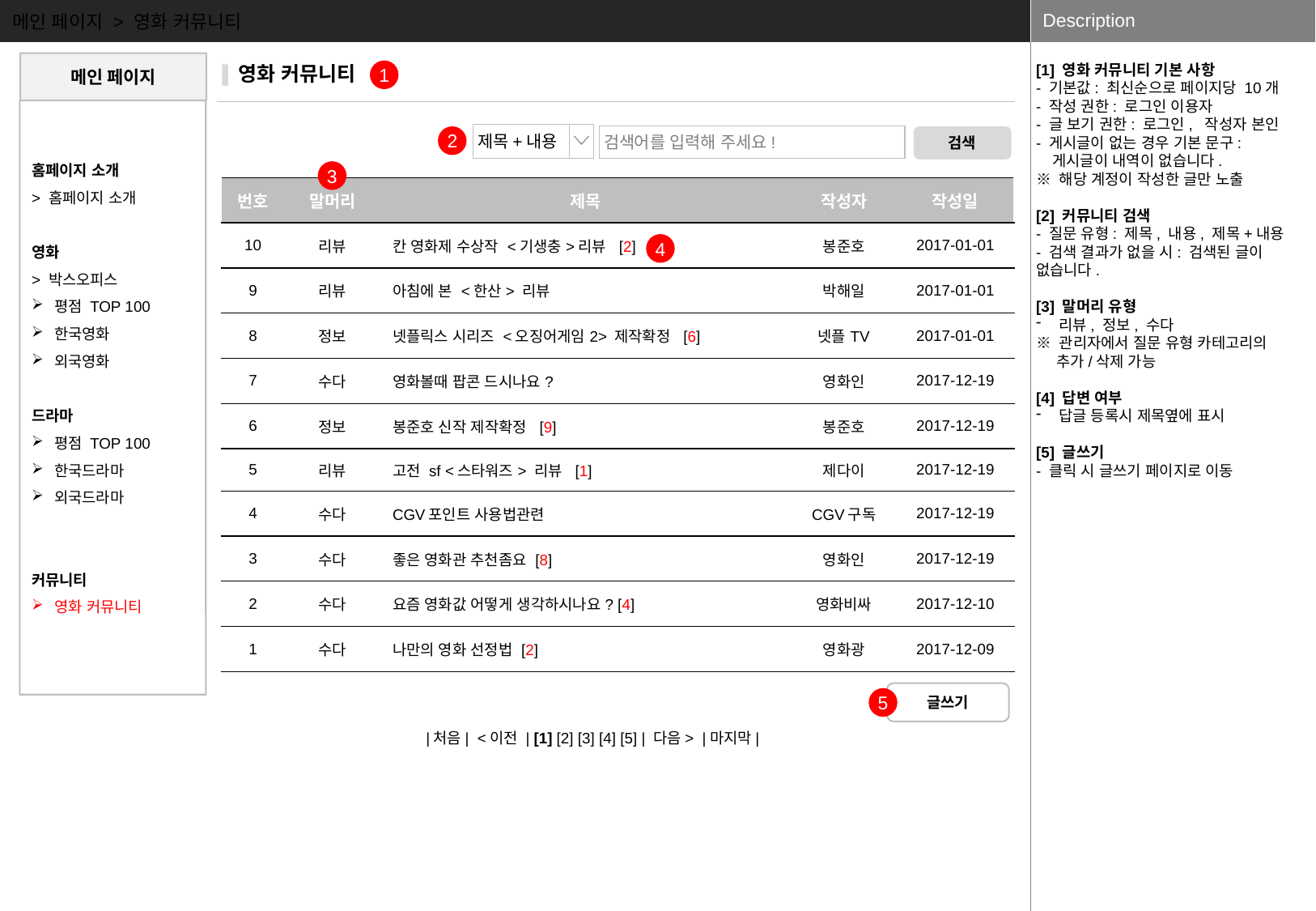

메인 페이지 > 영화 커뮤니티

[1] 영화 커뮤니티 기본 사항
- 기본값: 최신순으로 페이지당 10개
- 작성 권한: 로그인 이용자
- 글 보기 권한: 로그인,  작성자 본인
- 게시글이 없는 경우 기본 문구:
   게시글이 내역이 없습니다.
※ 해당 계정이 작성한 글만 노출

[2] 커뮤니티 검색
- 질문 유형: 제목, 내용, 제목+내용
- 검색 결과가 없을 시: 검색된 글이 없습니다.

[3] 말머리 유형
리뷰, 정보, 수다
※ 관리자에서 질문 유형 카테고리의
    추가/삭제 가능

[4] 답변 여부
답글 등록시 제목옆에 표시

[5] 글쓰기
- 클릭 시 글쓰기 페이지로 이동
메인 페이지
 영화 커뮤니티
1

홈페이지 소개
> 홈페이지 소개

영화
> 박스오피스
평점 TOP 100
한국영화
외국영화

드라마
평점 TOP 100
한국드라마
외국드라마

커뮤니티
영화 커뮤니티

제목+내용

검색어를 입력해 주세요!
2
검색
3
| 번호 | 말머리 | 제목 | 작성자 | 작성일 |
| --- | --- | --- | --- | --- |
| 10 | 리뷰 | 칸 영화제 수상작 <기생충>리뷰 [2] | 봉준호 | 2017-01-01 |
| 9 | 리뷰 | 아침에 본 <한산> 리뷰 | 박해일 | 2017-01-01 |
| 8 | 정보 | 넷플릭스 시리즈 <오징어게임2> 제작확정 [6] | 넷플TV | 2017-01-01 |
| 7 | 수다 | 영화볼때 팝콘 드시나요? | 영화인 | 2017-12-19 |
| 6 | 정보 | 봉준호 신작 제작확정 [9] | 봉준호 | 2017-12-19 |
| 5 | 리뷰 | 고전 sf <스타워즈> 리뷰 [1] | 제다이 | 2017-12-19 |
| 4 | 수다 | CGV포인트 사용법관련 | CGV구독 | 2017-12-19 |
| 3 | 수다 | 좋은 영화관 추천좀요 [8] | 영화인 | 2017-12-19 |
| 2 | 수다 | 요즘 영화값 어떻게 생각하시나요? [4] | 영화비싸 | 2017-12-10 |
| 1 | 수다 | 나만의 영화 선정법 [2] | 영화광 | 2017-12-09 |
4
글쓰기
5
|처음|  <이전 | [1] [2] [3] [4] [5] | 다음>  |마지막|